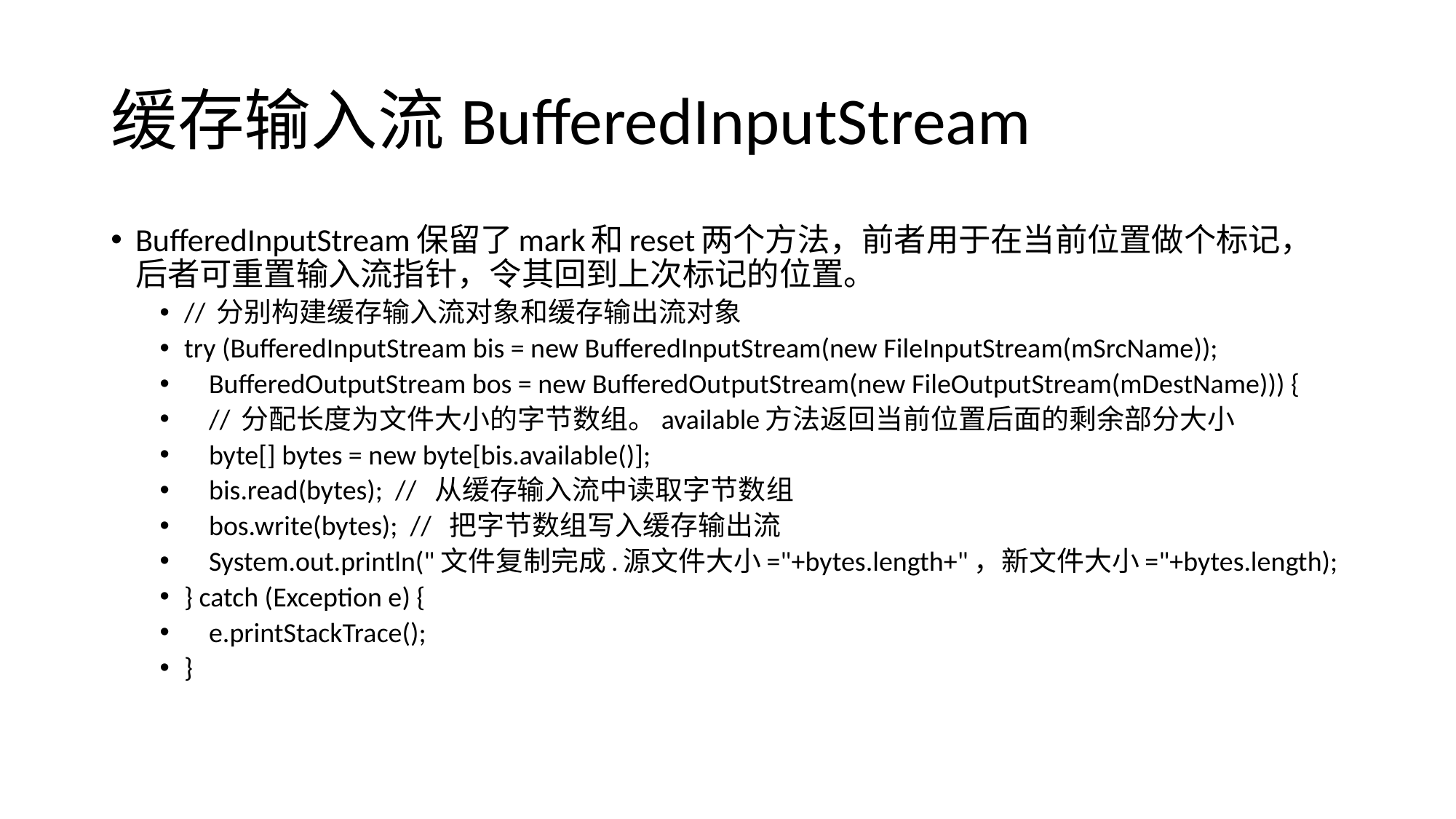

# 缓存输入流BufferedInputStream
BufferedInputStream保留了mark和reset两个方法，前者用于在当前位置做个标记，后者可重置输入流指针，令其回到上次标记的位置。
// 分别构建缓存输入流对象和缓存输出流对象
try (BufferedInputStream bis = new BufferedInputStream(new FileInputStream(mSrcName));
    BufferedOutputStream bos = new BufferedOutputStream(new FileOutputStream(mDestName))) {
    // 分配长度为文件大小的字节数组。available方法返回当前位置后面的剩余部分大小
    byte[] bytes = new byte[bis.available()];
    bis.read(bytes);  //  从缓存输入流中读取字节数组
    bos.write(bytes);  //  把字节数组写入缓存输出流
    System.out.println("文件复制完成.源文件大小="+bytes.length+"，新文件大小="+bytes.length);
} catch (Exception e) {
    e.printStackTrace();
}